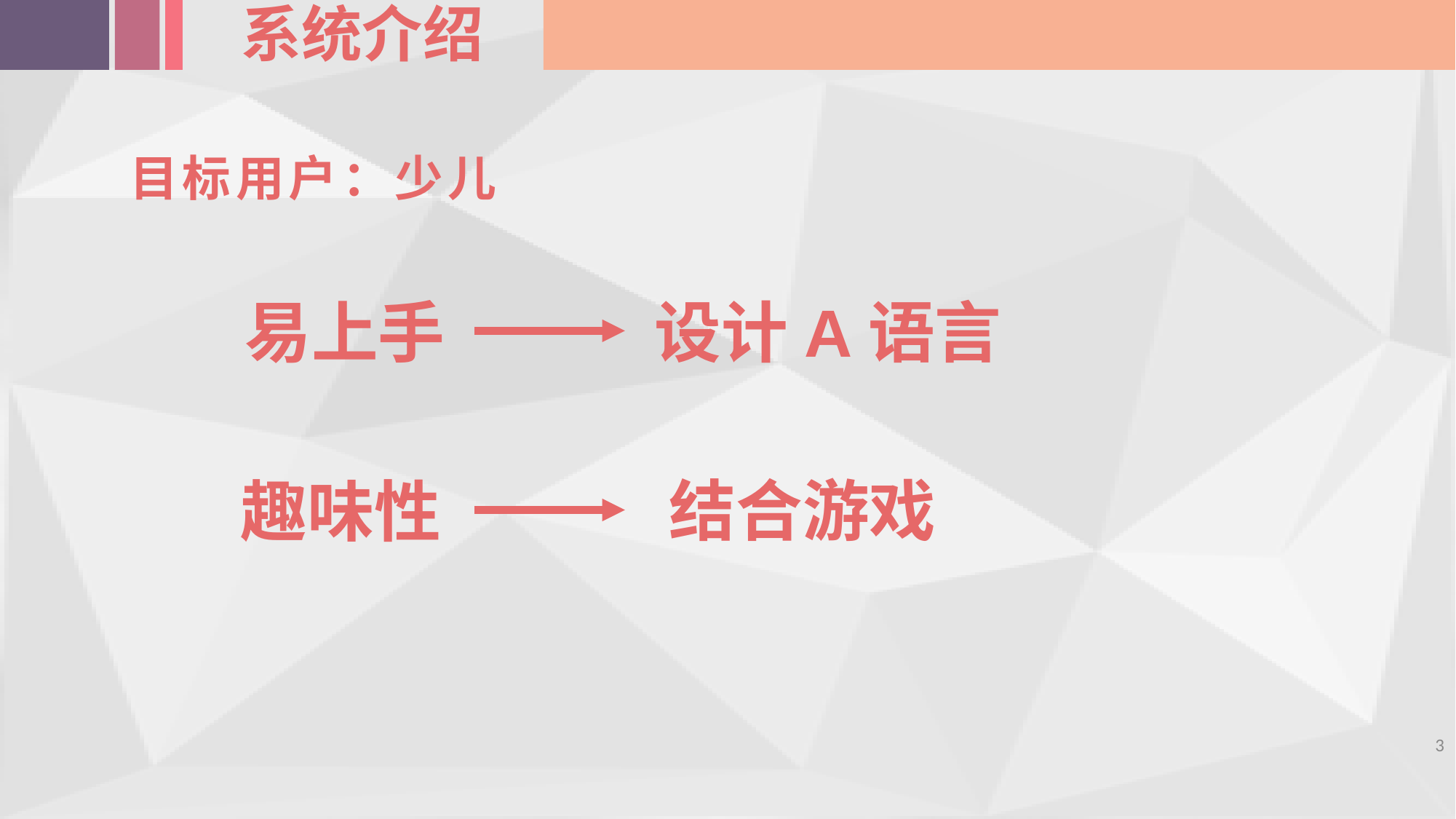

系统介绍
目标用户：少儿
设计A语言
易上手
结合游戏
趣味性
3